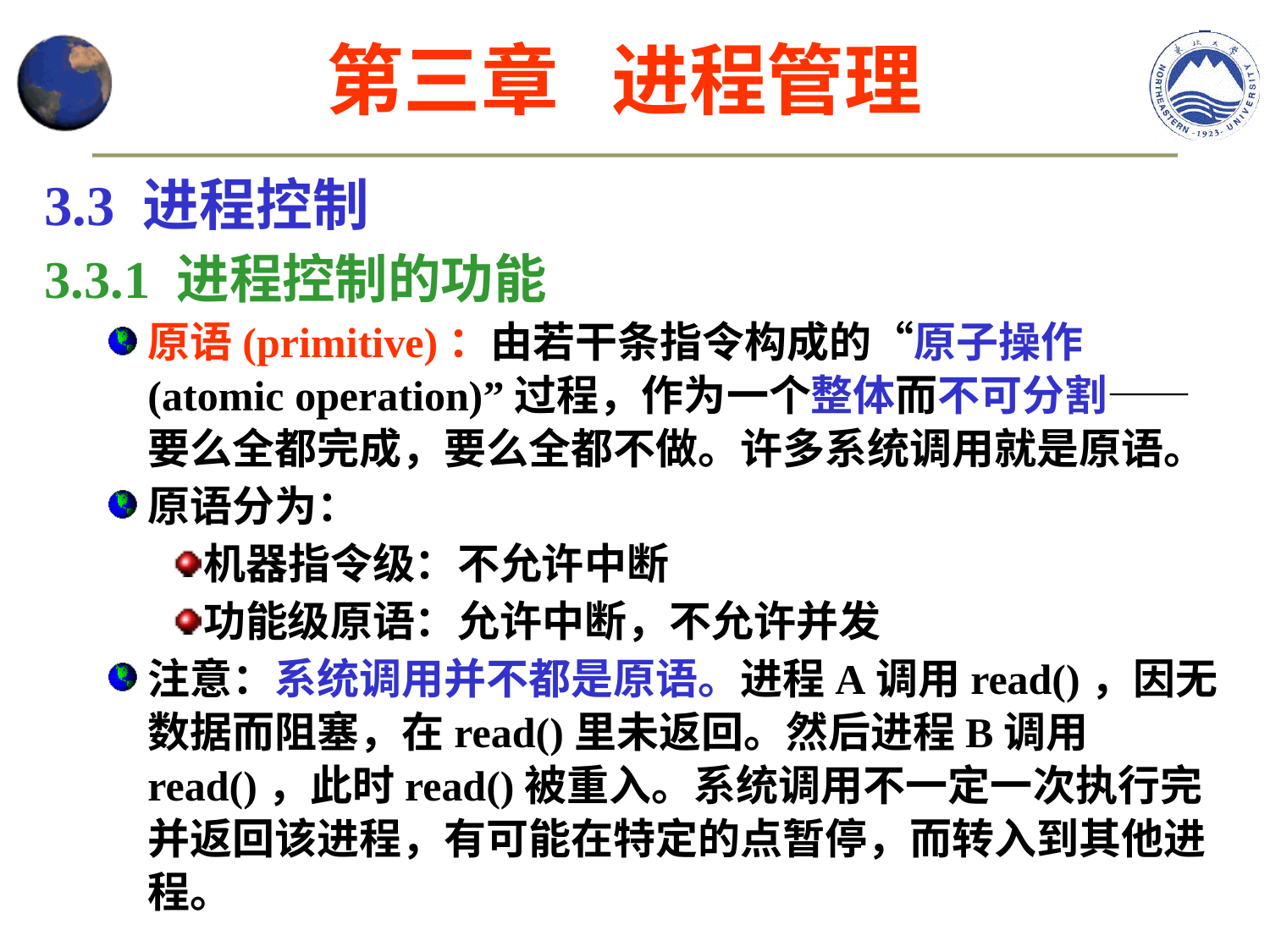

第三章   进程管理
3.3 进程控制
3.3.1 进程控制的功能
原语(primitive)：由若干条指令构成的“原子操作(atomic operation)”过程，作为一个整体而不可分割——要么全都完成，要么全都不做。许多系统调用就是原语。
原语分为：
机器指令级：不允许中断
功能级原语：允许中断，不允许并发
注意：系统调用并不都是原语。进程A调用read()，因无数据而阻塞，在read()里未返回。然后进程B调用read()，此时read()被重入。系统调用不一定一次执行完并返回该进程，有可能在特定的点暂停，而转入到其他进程。